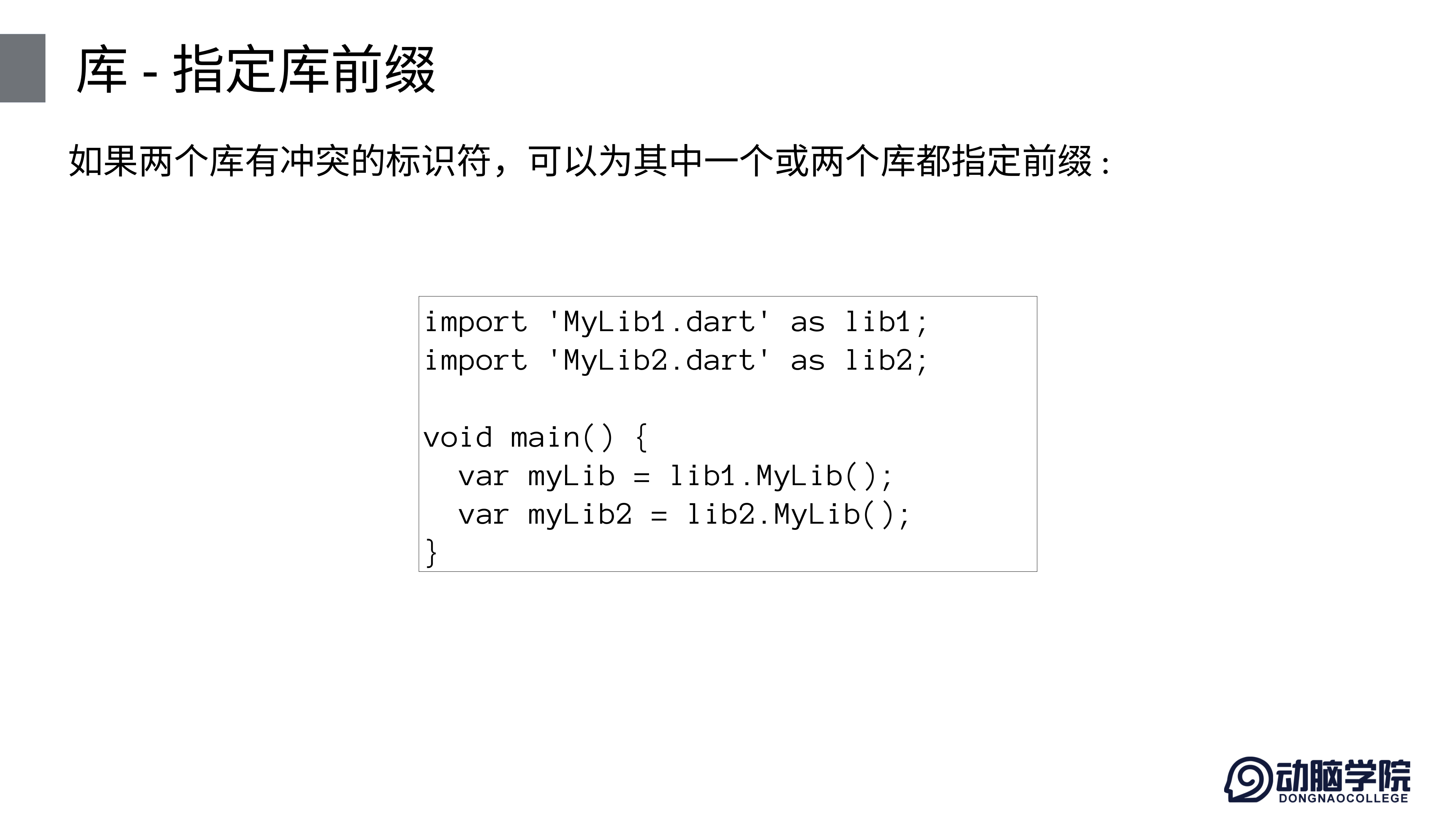

# 库-指定库前缀
如果两个库有冲突的标识符，可以为其中一个或两个库都指定前缀:
import 'MyLib1.dart' as lib1;
import 'MyLib2.dart' as lib2;

void main() {
  var myLib = lib1.MyLib();
  var myLib2 = lib2.MyLib();
}